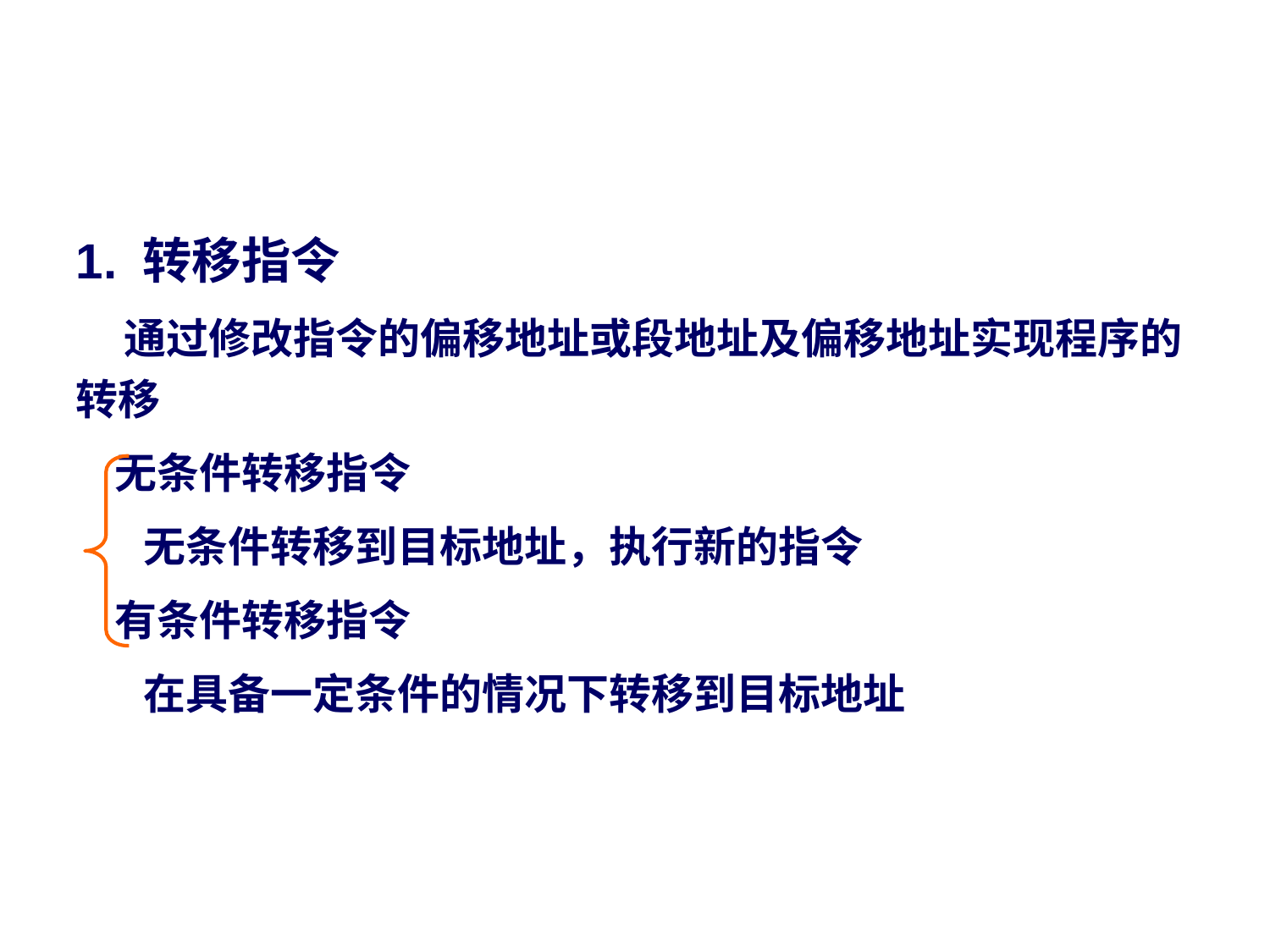

#
1. 转移指令
    通过修改指令的偏移地址或段地址及偏移地址实现程序的转移
   无条件转移指令
      无条件转移到目标地址，执行新的指令
   有条件转移指令
      在具备一定条件的情况下转移到目标地址